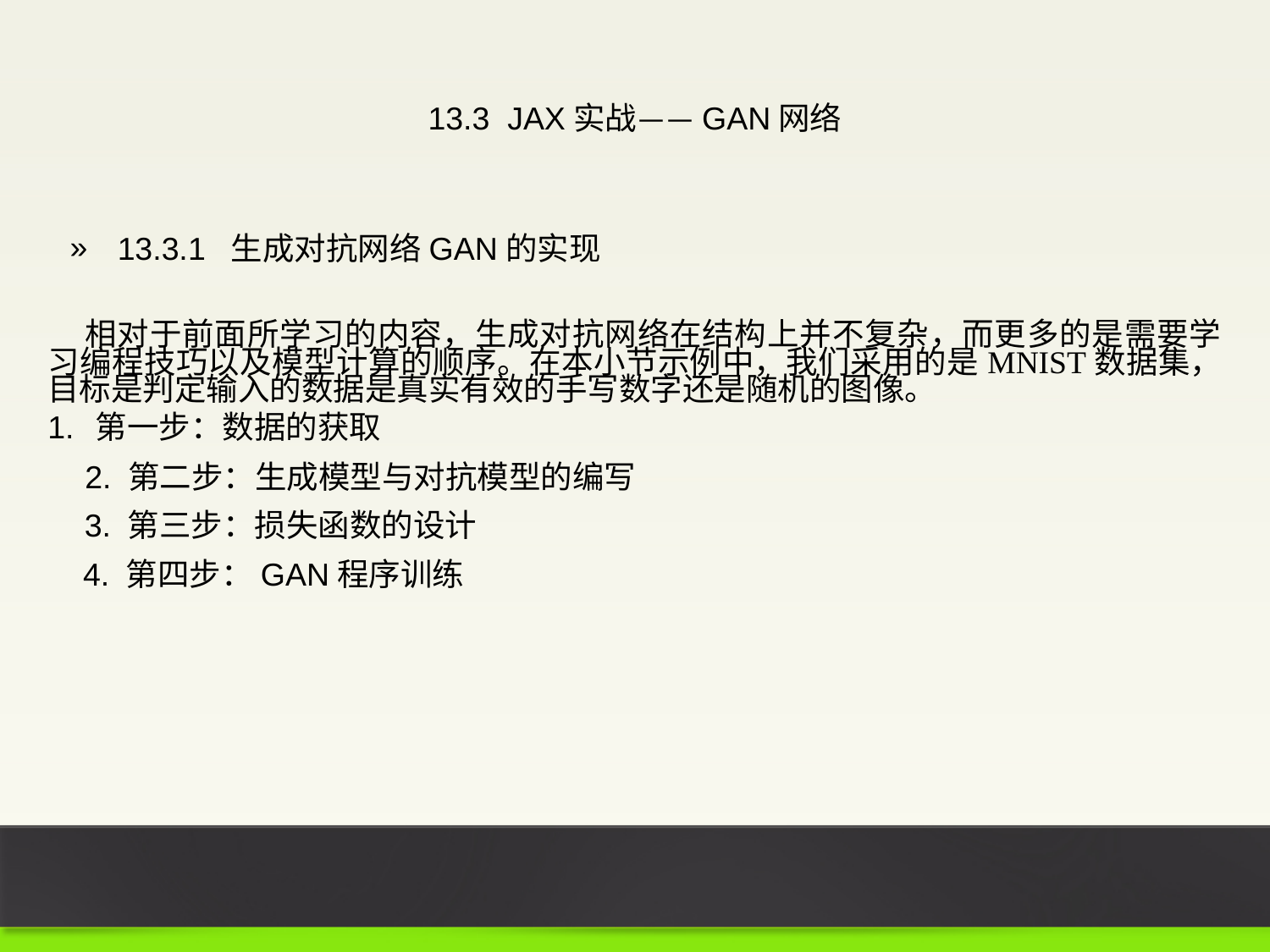

13.3  JAX实战——GAN网络
13.3.1  生成对抗网络GAN的实现
相对于前面所学习的内容，生成对抗网络在结构上并不复杂，而更多的是需要学习编程技巧以及模型计算的顺序。在本小节示例中，我们采用的是MNIST数据集，目标是判定输入的数据是真实有效的手写数字还是随机的图像。
第一步：数据的获取
2. 第二步：生成模型与对抗模型的编写
3. 第三步：损失函数的设计
    4. 第四步：GAN程序训练